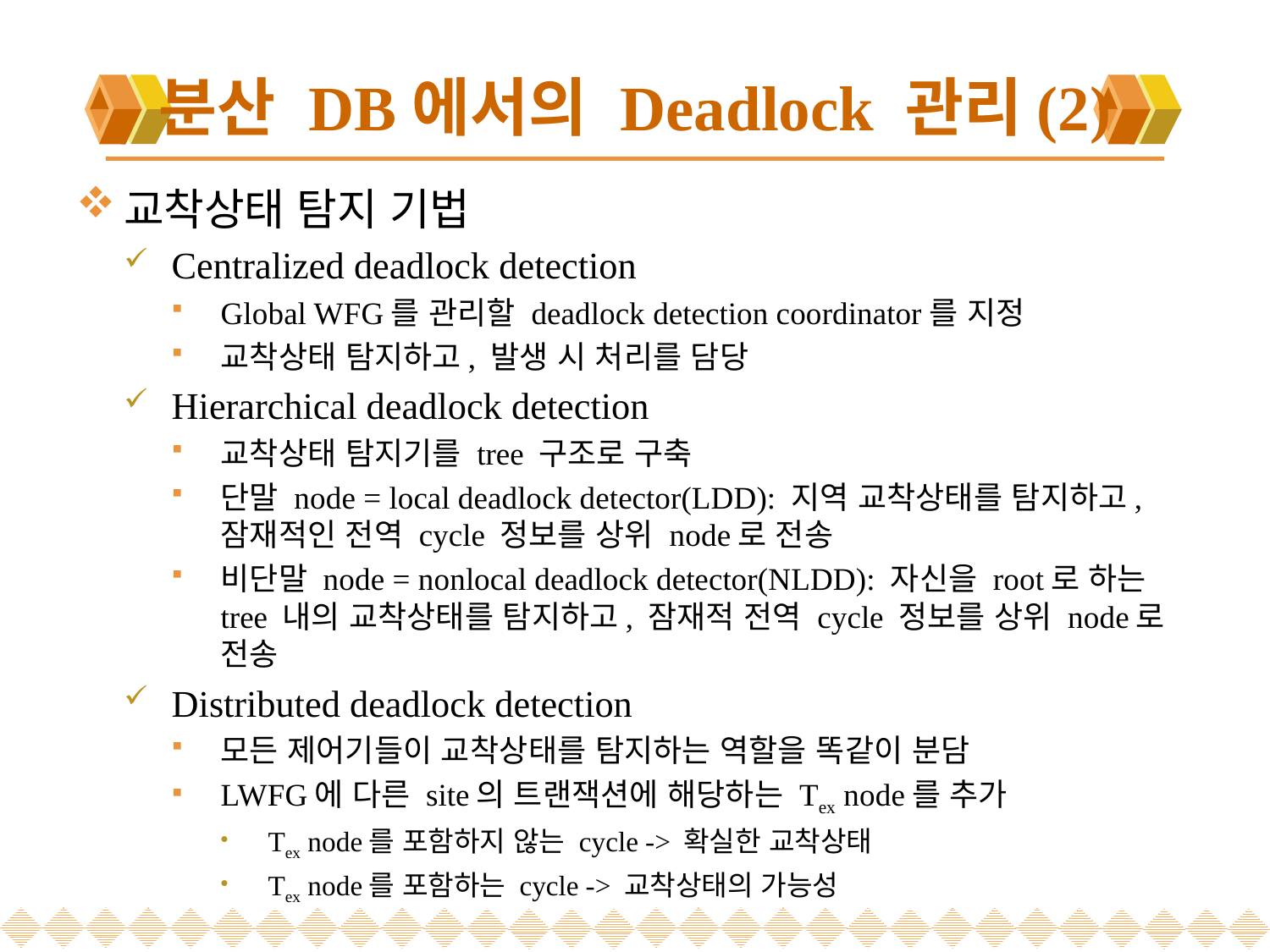

# 분산 DB에서의 Deadlock 관리(2)
교착상태 탐지 기법
Centralized deadlock detection
Global WFG를 관리할 deadlock detection coordinator를 지정
교착상태 탐지하고, 발생 시 처리를 담당
Hierarchical deadlock detection
교착상태 탐지기를 tree 구조로 구축
단말 node = local deadlock detector(LDD): 지역 교착상태를 탐지하고, 잠재적인 전역 cycle 정보를 상위 node로 전송
비단말 node = nonlocal deadlock detector(NLDD): 자신을 root로 하는 tree 내의 교착상태를 탐지하고, 잠재적 전역 cycle 정보를 상위 node로 전송
Distributed deadlock detection
모든 제어기들이 교착상태를 탐지하는 역할을 똑같이 분담
LWFG에 다른 site의 트랜잭션에 해당하는 Tex node를 추가
Tex node를 포함하지 않는 cycle -> 확실한 교착상태
Tex node를 포함하는 cycle -> 교착상태의 가능성